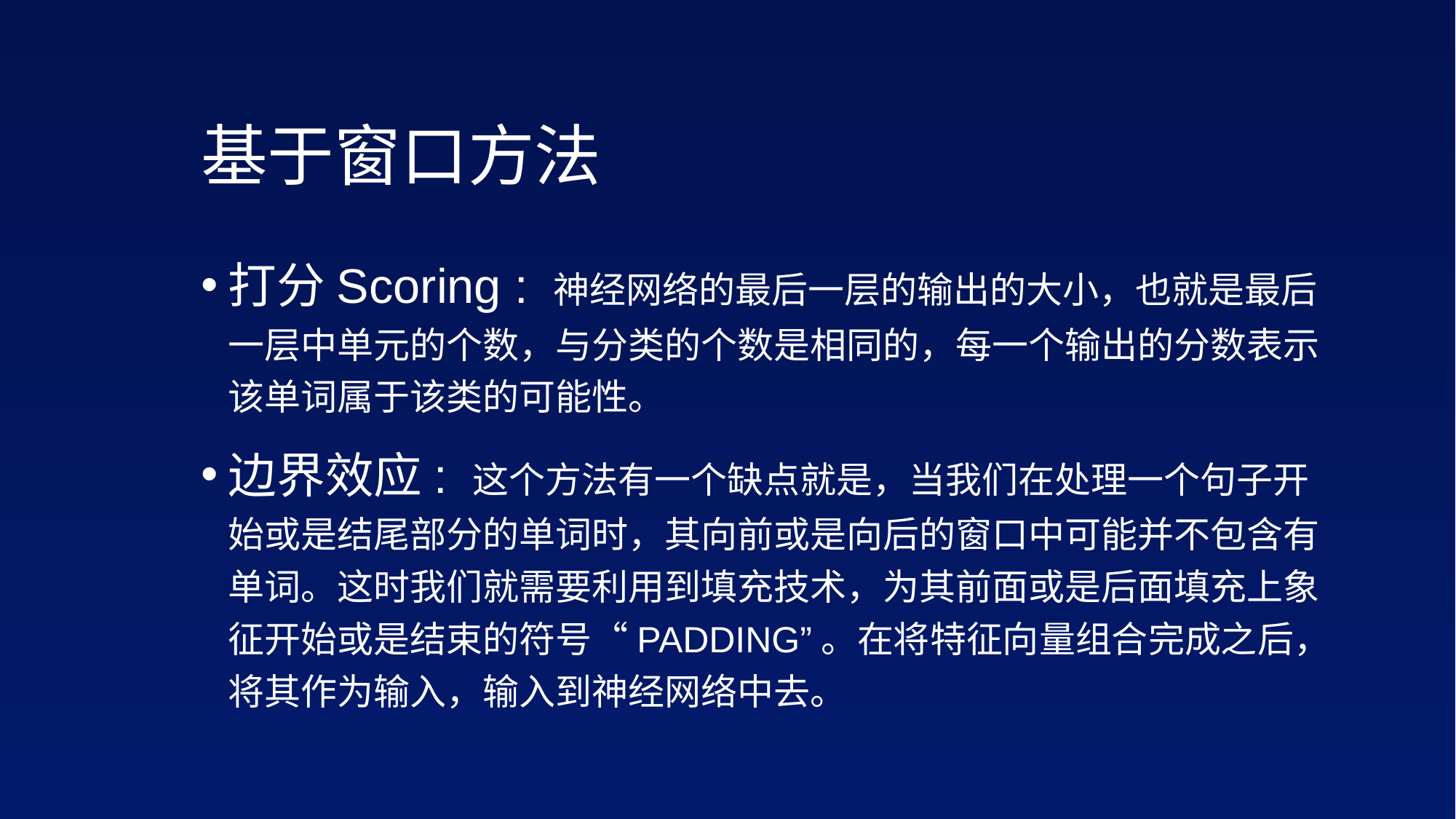

# 基于窗口方法
打分Scoring : 神经网络的最后一层的输出的大小，也就是最后一层中单元的个数，与分类的个数是相同的，每一个输出的分数表示该单词属于该类的可能性。
边界效应: 这个方法有一个缺点就是，当我们在处理一个句子开始或是结尾部分的单词时，其向前或是向后的窗口中可能并不包含有单词。这时我们就需要利用到填充技术，为其前面或是后面填充上象征开始或是结束的符号“PADDING”。在将特征向量组合完成之后，将其作为输入，输入到神经网络中去。